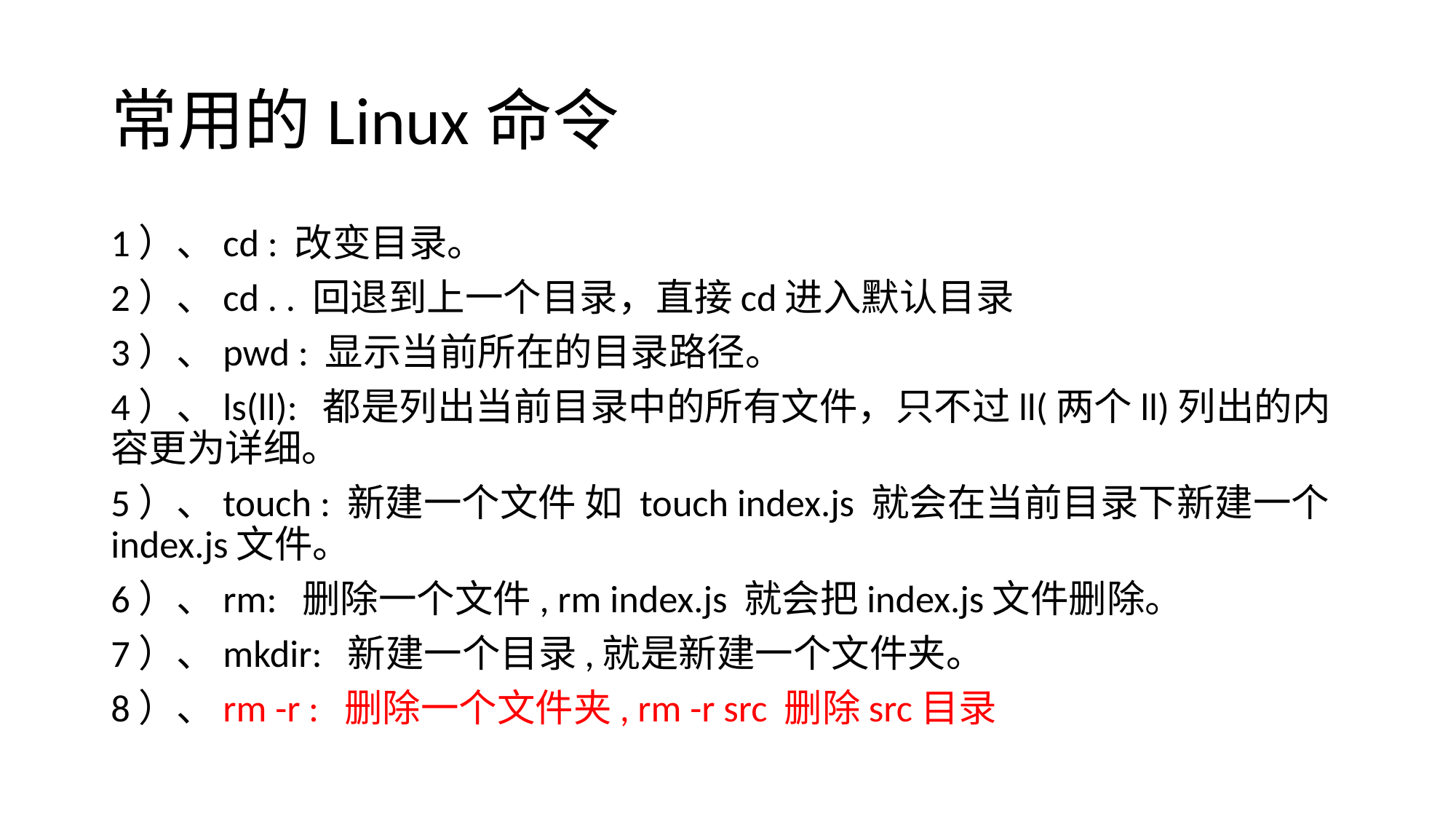

# 常用的Linux命令
1）、cd : 改变目录。
2）、cd . . 回退到上一个目录，直接cd进入默认目录
3）、pwd : 显示当前所在的目录路径。
4）、ls(ll):  都是列出当前目录中的所有文件，只不过ll(两个ll)列出的内容更为详细。
5）、touch : 新建一个文件 如 touch index.js 就会在当前目录下新建一个index.js文件。
6）、rm:  删除一个文件, rm index.js 就会把index.js文件删除。
7）、mkdir:  新建一个目录,就是新建一个文件夹。
8）、rm -r :  删除一个文件夹, rm -r src 删除src目录